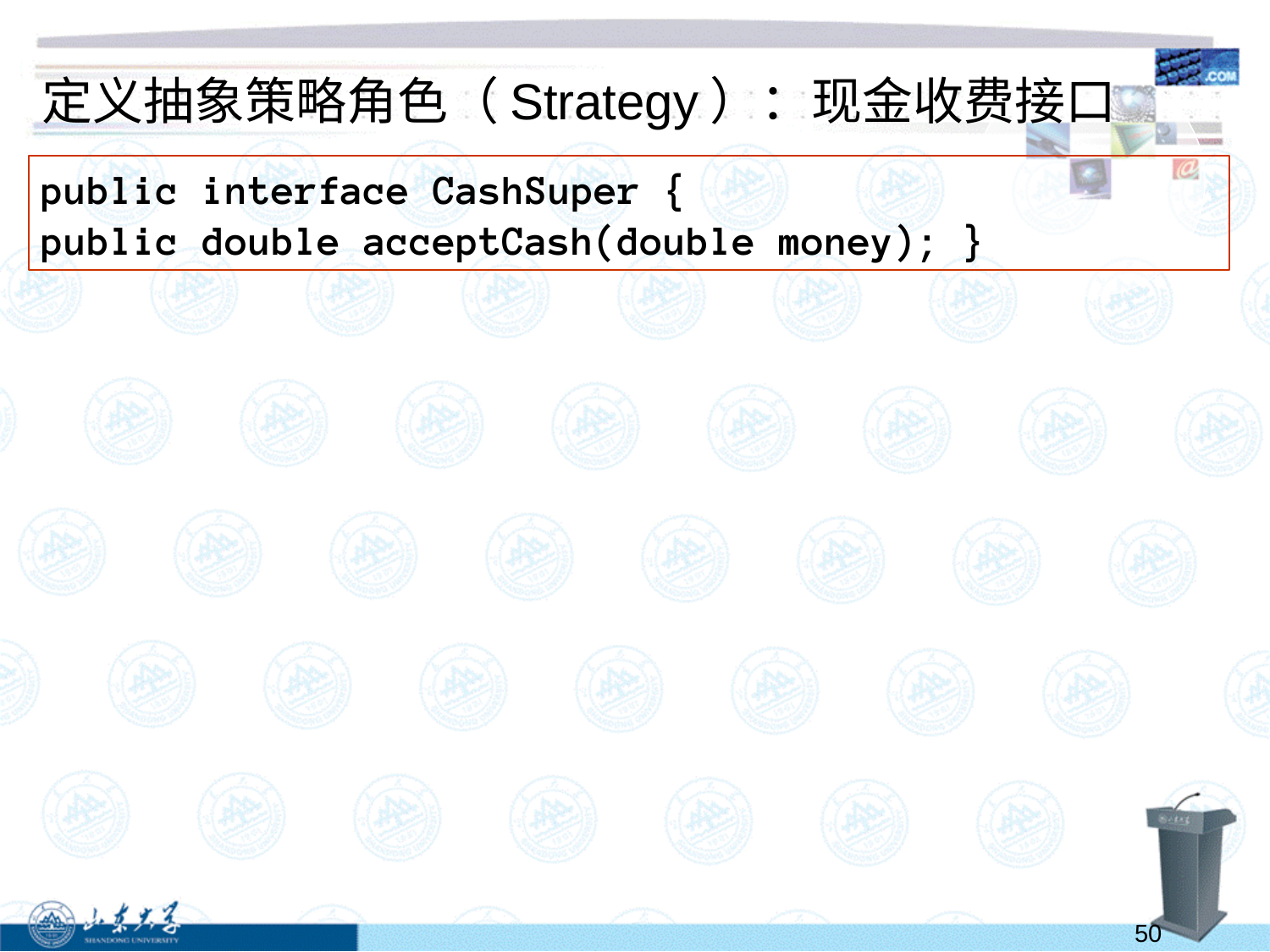

# 定义抽象策略角色（Strategy）：现金收费接口
public interface CashSuper {
public double acceptCash(double money); }
50